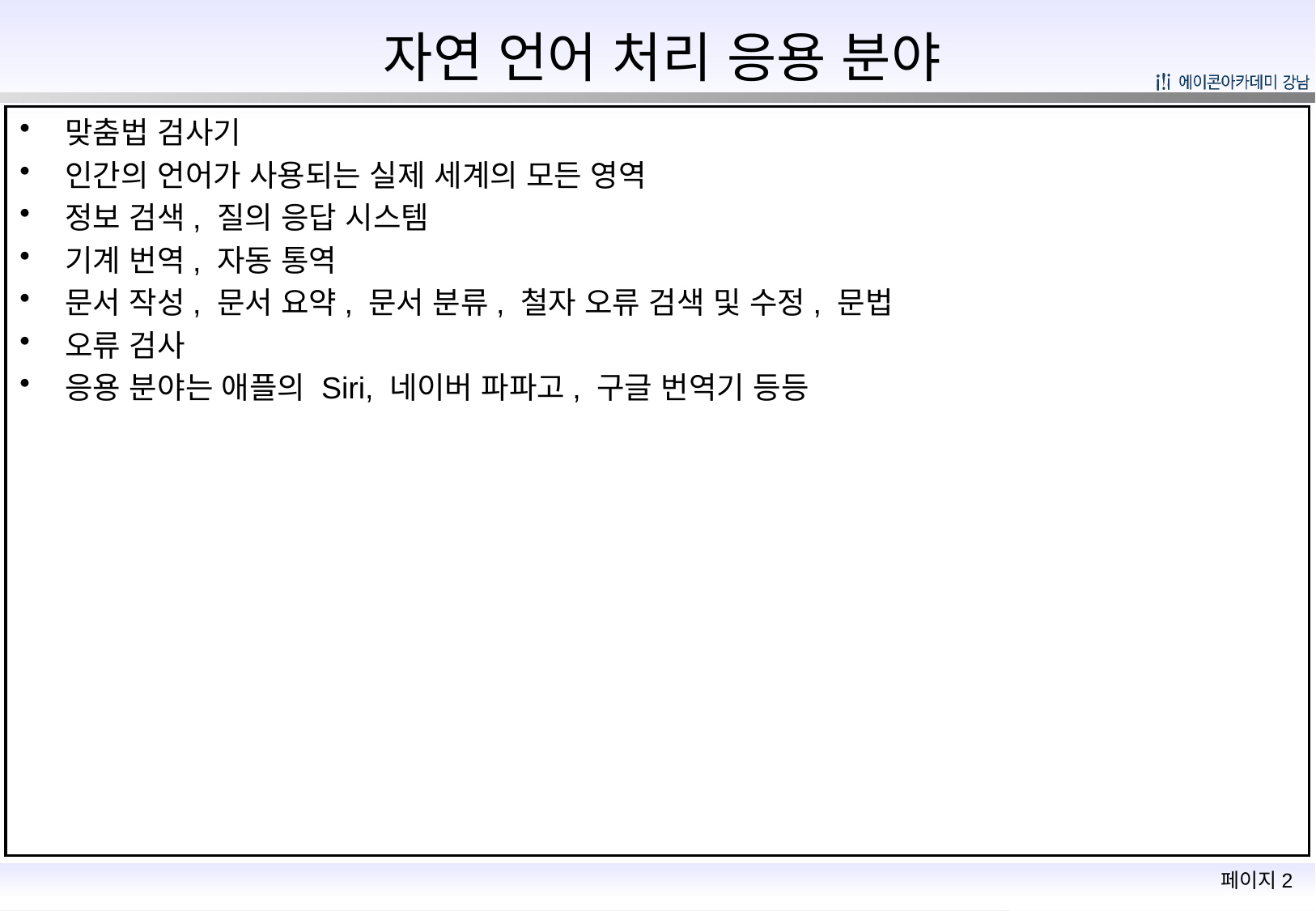

# 자연 언어 처리 응용 분야
맞춤법 검사기
인간의 언어가 사용되는 실제 세계의 모든 영역
정보 검색, 질의 응답 시스템
기계 번역, 자동 통역
문서 작성, 문서 요약, 문서 분류, 철자 오류 검색 및 수정, 문법
오류 검사
응용 분야는 애플의 Siri, 네이버 파파고, 구글 번역기 등등